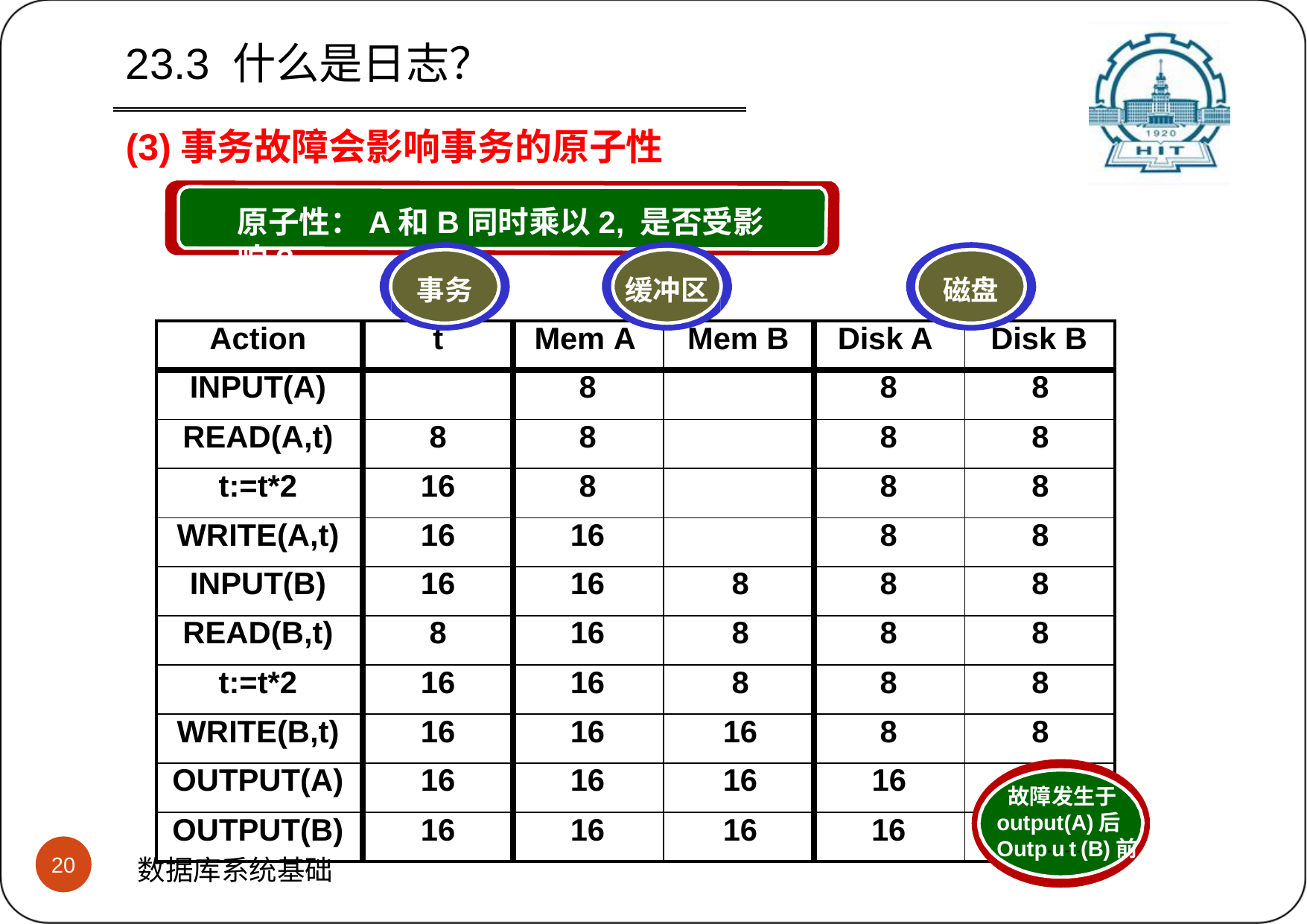

# 23.3 什么是日志？
(3)事务故障会影响事务的原子性

原子性：A和B同时乘以2, 是否受影响?

缓冲区
事务
磁盘
| Action | t | Mem A | Mem B | Disk A | Disk B |
| --- | --- | --- | --- | --- | --- |
| INPUT(A) |  | 8 |  | 8 | 8 |
| READ(A,t) | 8 | 8 |  | 8 | 8 |
| t:=t\*2 | 16 | 8 |  | 8 | 8 |
| WRITE(A,t) | 16 | 16 |  | 8 | 8 |
| INPUT(B) | 16 | 16 | 8 | 8 | 8 |
| READ(B,t) | 8 | 16 | 8 | 8 | 8 |
| t:=t\*2 | 16 | 16 | 8 | 8 | 8 |
| WRITE(B,t) | 16 | 16 | 16 | 8 | 8 |
| OUTPUT(A) | 16 | 16 | 16 | 16 | 8 |
| OUTPUT(B) | 16 | 16 | 16 | 16 |  |

 故障发生于output(A)后 Outp-u-t-(B)前